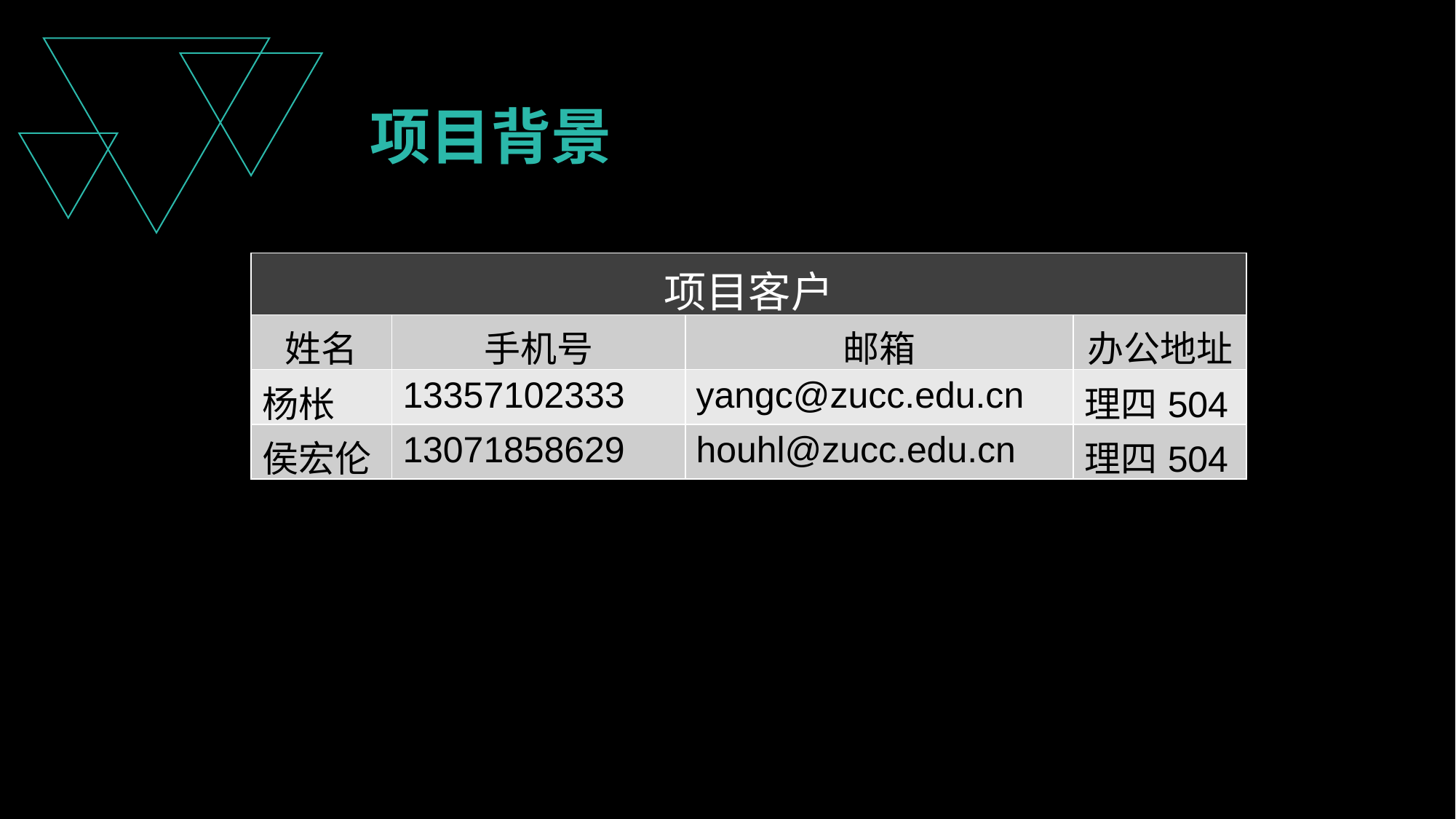

项目背景

| 项目客户 |  |  |  |
| --- | --- | --- | --- |
| 姓名 | 手机号 | 邮箱 | 办公地址 |
| 杨枨 | 13357102333 | yangc@zucc.edu.cn | 理四504 |
| 侯宏伦 | 13071858629 | houhl@zucc.edu.cn | 理四504 |